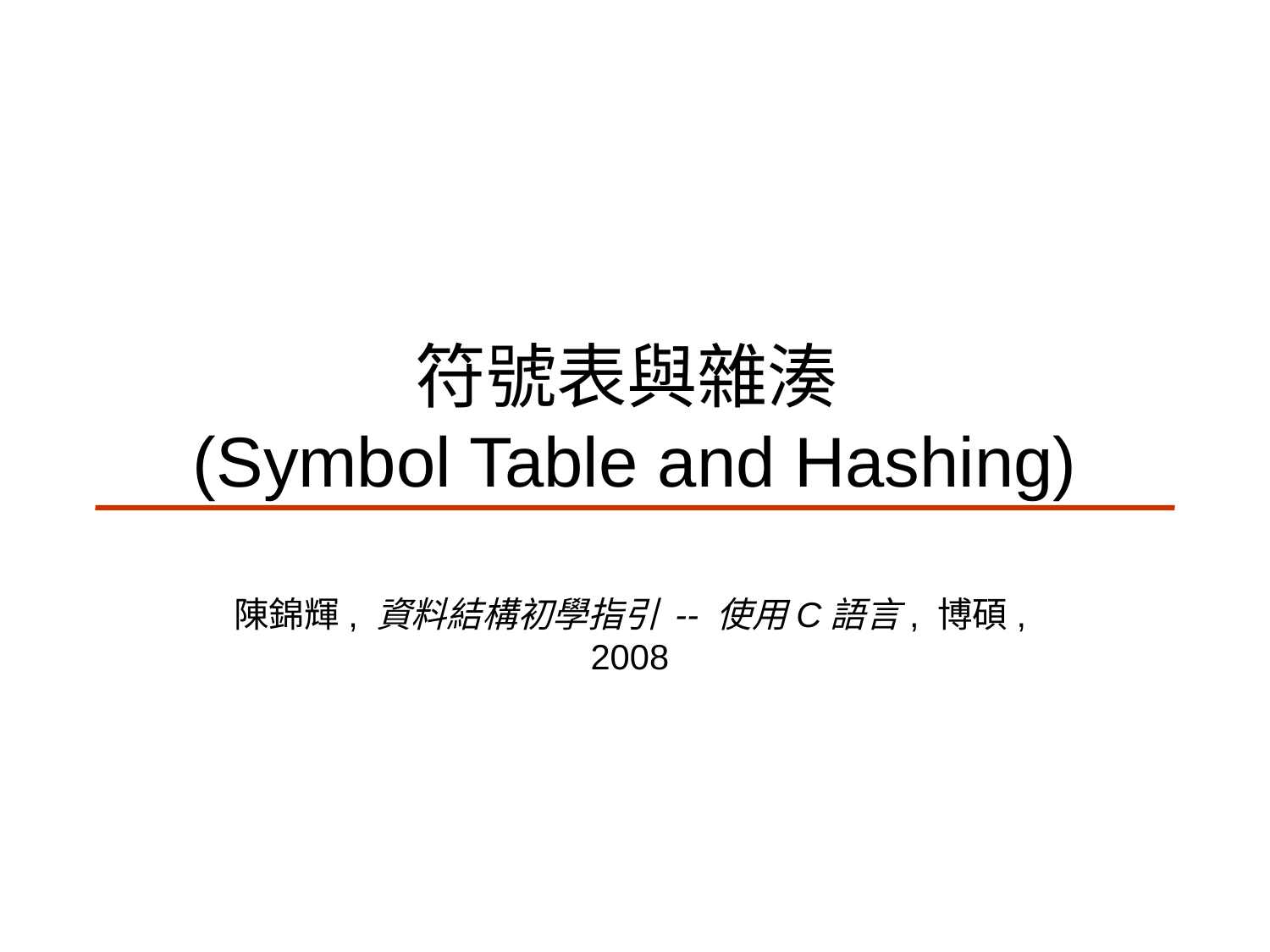

# 符號表與雜湊 (Symbol Table and Hashing)
陳錦輝, 資料結構初學指引 -- 使用C語言, 博碩, 2008